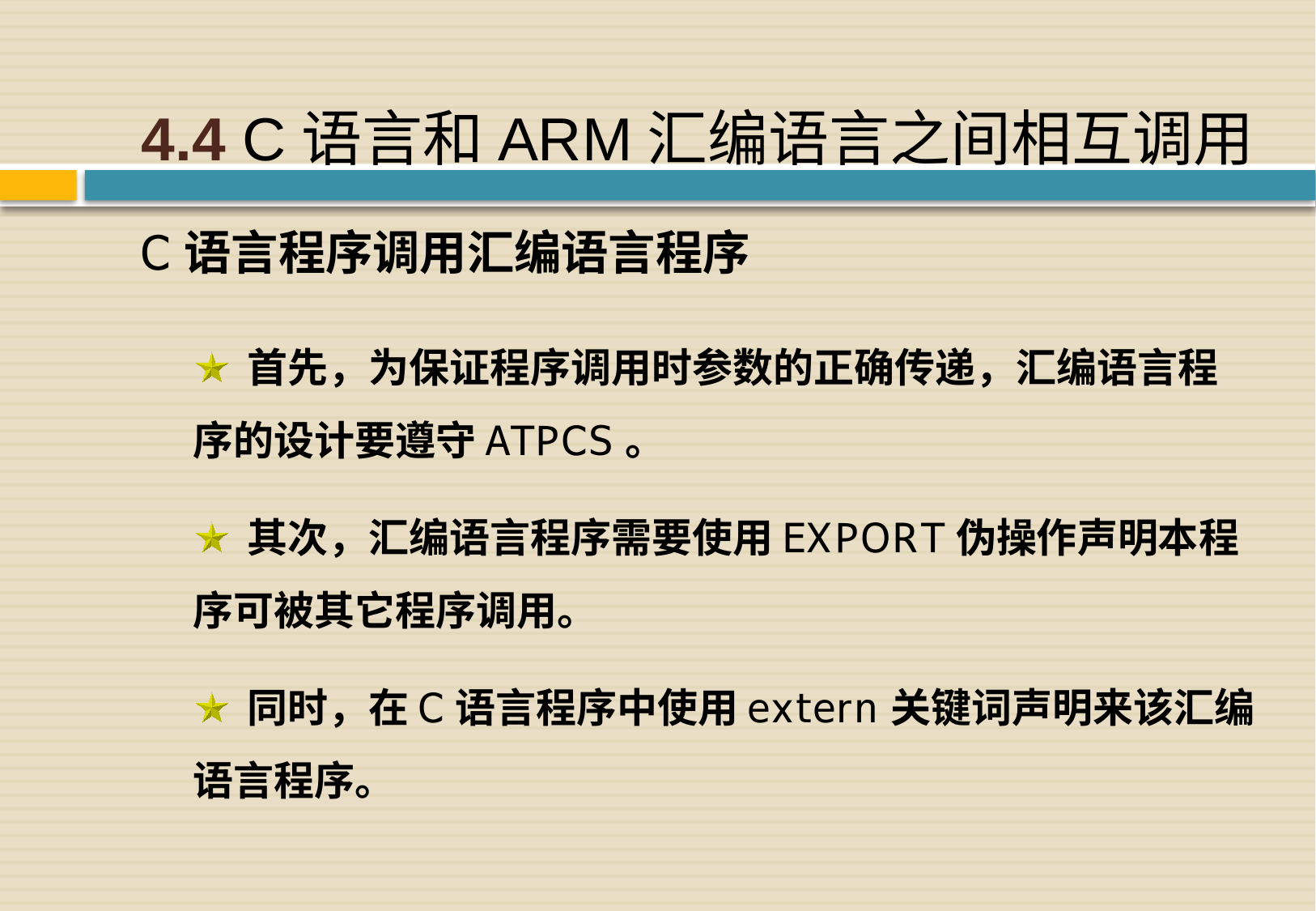

# 4.4 C语言和ARM汇编语言之间相互调用
C语言程序调用汇编语言程序
 首先，为保证程序调用时参数的正确传递，汇编语言程序的设计要遵守ATPCS。
 其次，汇编语言程序需要使用EXPORT伪操作声明本程序可被其它程序调用。
 同时，在C语言程序中使用extern关键词声明来该汇编语言程序。